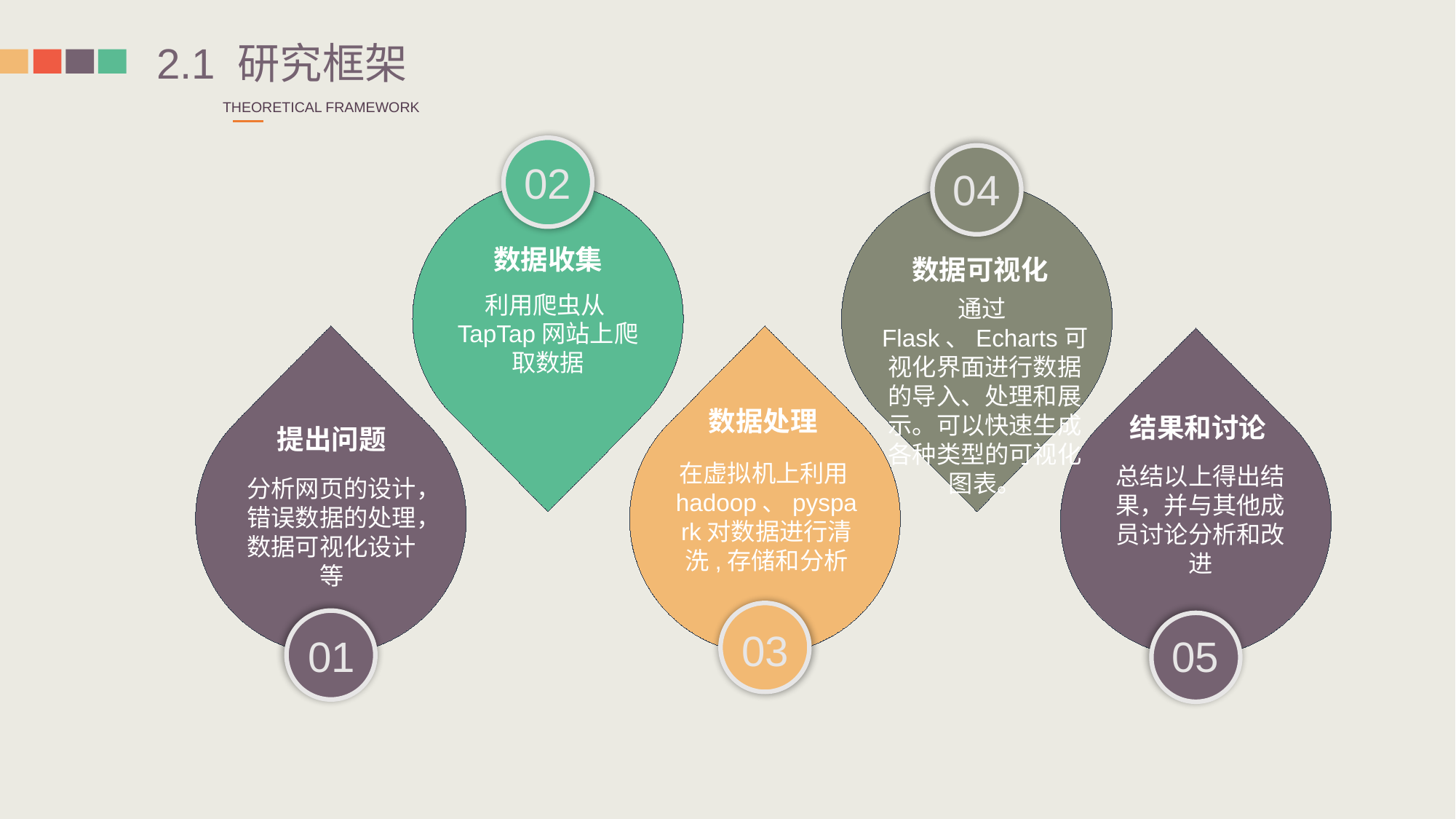

2.1 研究框架
THEORETICAL FRAMEWORK

02

数据收集
利用爬虫从TapTap网站上爬取数据

通过Flask、Echarts可视化界面进行数据的导入、处理和展示。可以快速生成各种类型的可视化图表。
数据可视化

04

01

分析网页的设计，错误数据的处理，数据可视化设计等
提出问题

数据处理
在虚拟机上利用hadoop、pyspark对数据进行清洗,存储和分析

03

05

总结以上得出结果，并与其他成员讨论分析和改进
结果和讨论